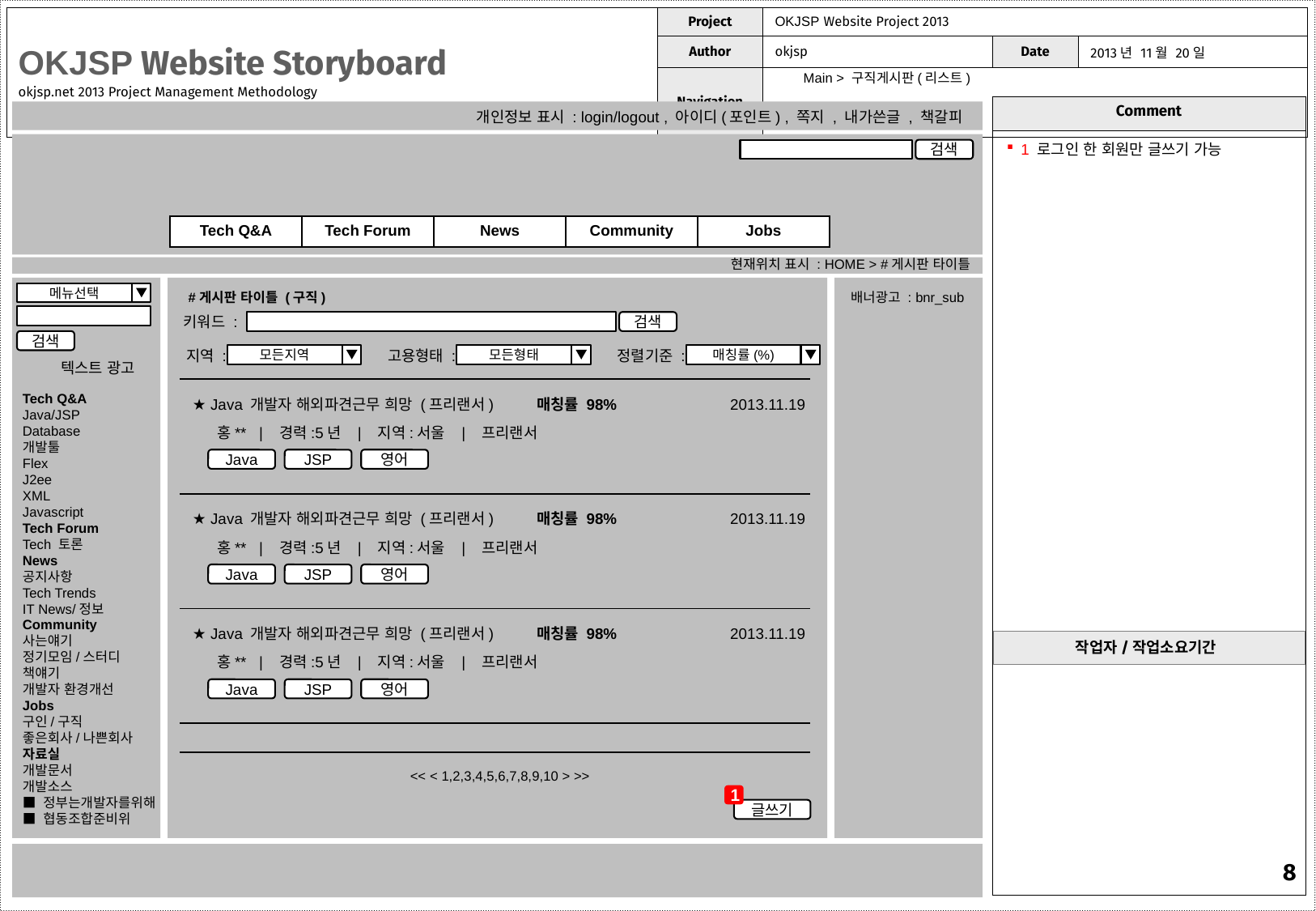

Main > 구직게시판(리스트)

개인정보 표시 : login/logout , 아이디(포인트) , 쪽지 , 내가쓴글 , 책갈피
1 로그인 한 회원만 글쓰기 가능

검색
| Tech Q&A | Tech Forum | News | Community | Jobs |
| --- | --- | --- | --- | --- |
현재위치 표시 : HOME > #게시판 타이틀
메뉴선택

#게시판 타이틀 (구직)
배너광고 : bnr_sub
키워드 :

검색
검색
지역 :
고용형태 :
정렬기준 :
모든지역

모든형태

매칭률(%)

텍스트 광고
Tech Q&A
Java/JSP
Database
개발툴
Flex
J2ee
XML
Javascript
Tech Forum
Tech 토론
News
공지사항
Tech Trends
IT News/정보
Community
사는얘기
정기모임/스터디
책얘기
개발자 환경개선
Jobs
구인/구직
좋은회사/나쁜회사
자료실
개발문서
개발소스
■ 정부는개발자를위해
■ 협동조합준비위
★ Java 개발자 해외파견근무 희망 (프리랜서)
매칭률 98%
2013.11.19
홍**   |   경력:5년   |   지역:서울   |   프리랜서
Java
JSP
영어
★ Java 개발자 해외파견근무 희망 (프리랜서)
매칭률 98%
2013.11.19
홍**   |   경력:5년   |   지역:서울   |   프리랜서
Java
JSP
영어
★ Java 개발자 해외파견근무 희망 (프리랜서)
매칭률 98%
2013.11.19
홍**   |   경력:5년   |   지역:서울   |   프리랜서
Java
JSP
영어
<< < 1,2,3,4,5,6,7,8,9,10 > >>
1
글쓰기
8